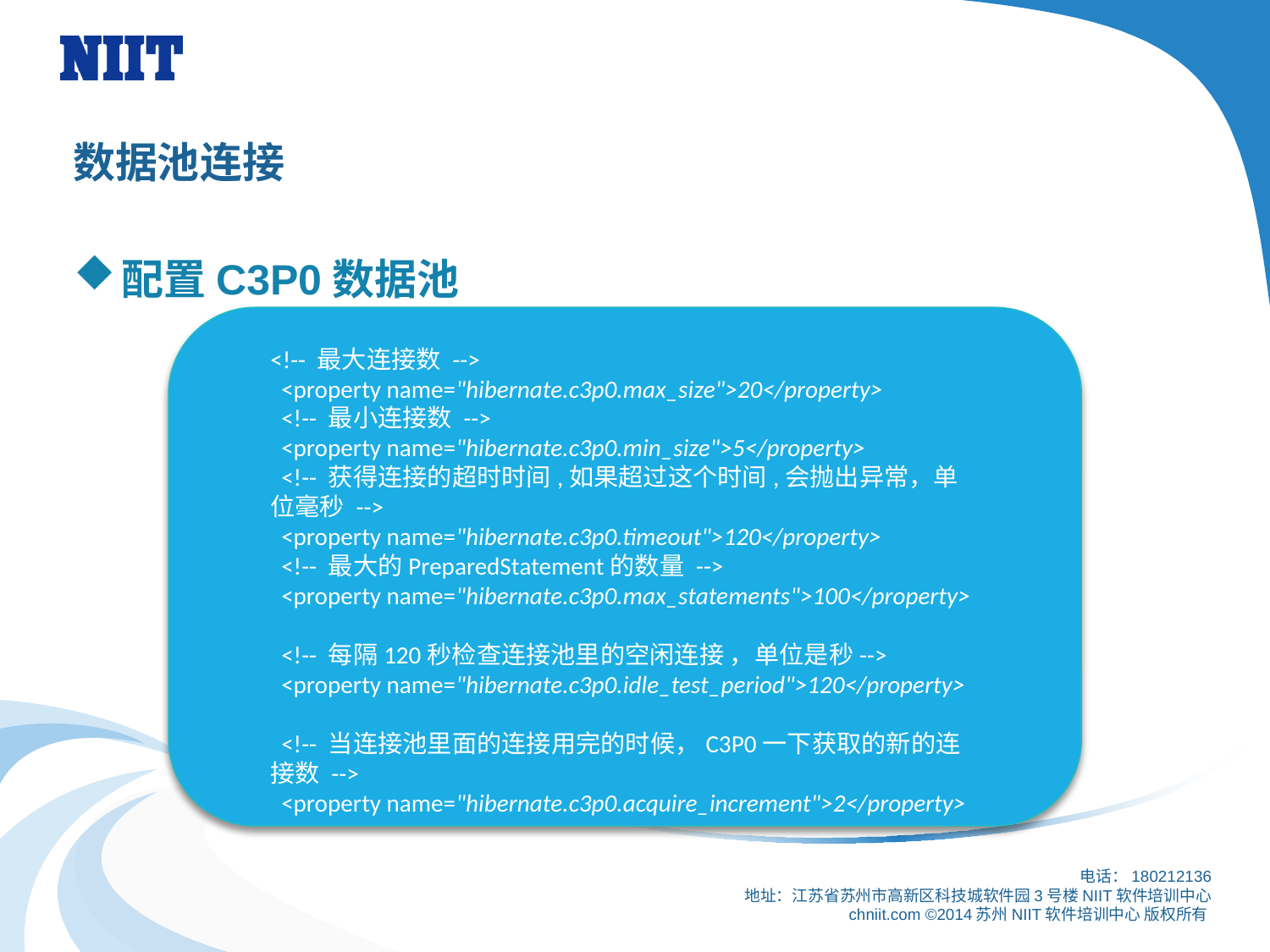

# 数据池连接
配置C3P0数据池

<!-- 最大连接数 -->
  <property name="hibernate.c3p0.max_size">20</property>
  <!-- 最小连接数 -->
  <property name="hibernate.c3p0.min_size">5</property>
  <!-- 获得连接的超时时间,如果超过这个时间,会抛出异常，单位毫秒 -->
  <property name="hibernate.c3p0.timeout">120</property>
  <!-- 最大的PreparedStatement的数量 -->
  <property name="hibernate.c3p0.max_statements">100</property>
  <!-- 每隔120秒检查连接池里的空闲连接 ，单位是秒-->
  <property name="hibernate.c3p0.idle_test_period">120</property>
  <!-- 当连接池里面的连接用完的时候，C3P0一下获取的新的连接数 -->
  <property name="hibernate.c3p0.acquire_increment">2</property>